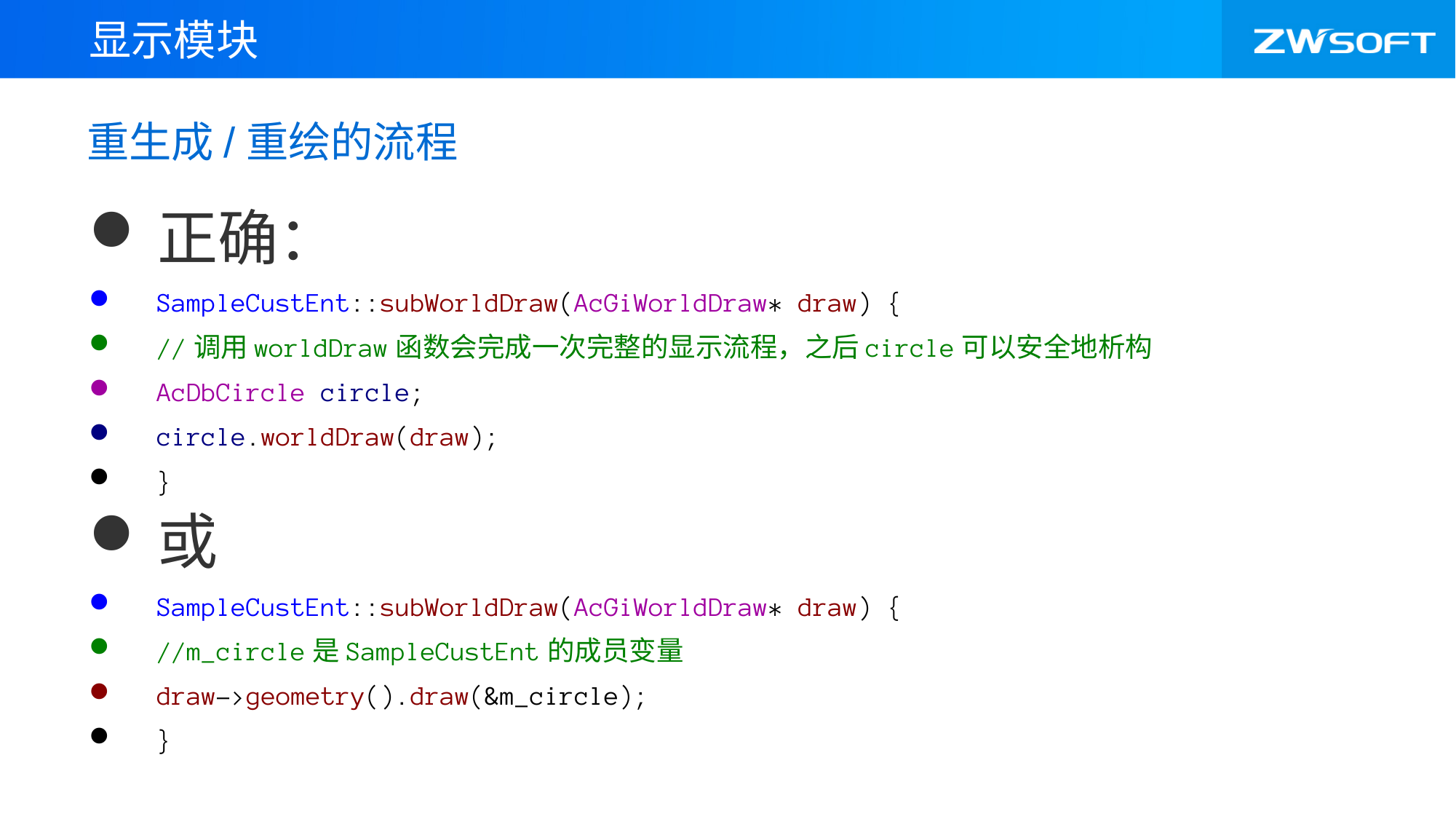

显示模块
# 重生成/重绘的流程
正确：
SampleCustEnt::subWorldDraw(AcGiWorldDraw* draw) {
//调用worldDraw函数会完成一次完整的显示流程，之后circle可以安全地析构
AcDbCircle circle;
circle.worldDraw(draw);
}
或
SampleCustEnt::subWorldDraw(AcGiWorldDraw* draw) {
//m_circle是SampleCustEnt的成员变量
draw->geometry().draw(&m_circle);
}